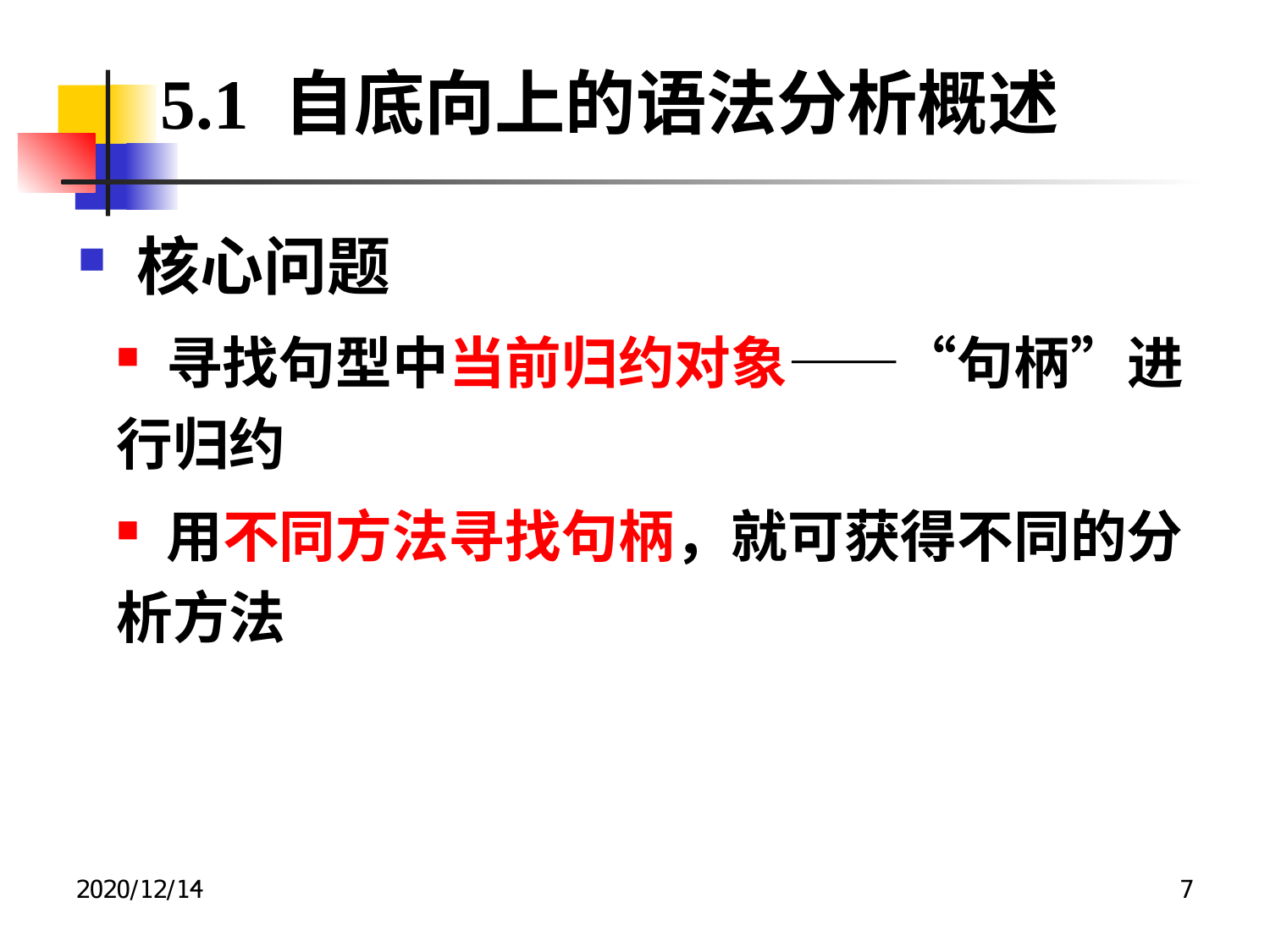

5.1 自底向上的语法分析概述
 核心问题
 寻找句型中当前归约对象——“句柄”进行归约
 用不同方法寻找句柄，就可获得不同的分析方法
2020/12/14
7